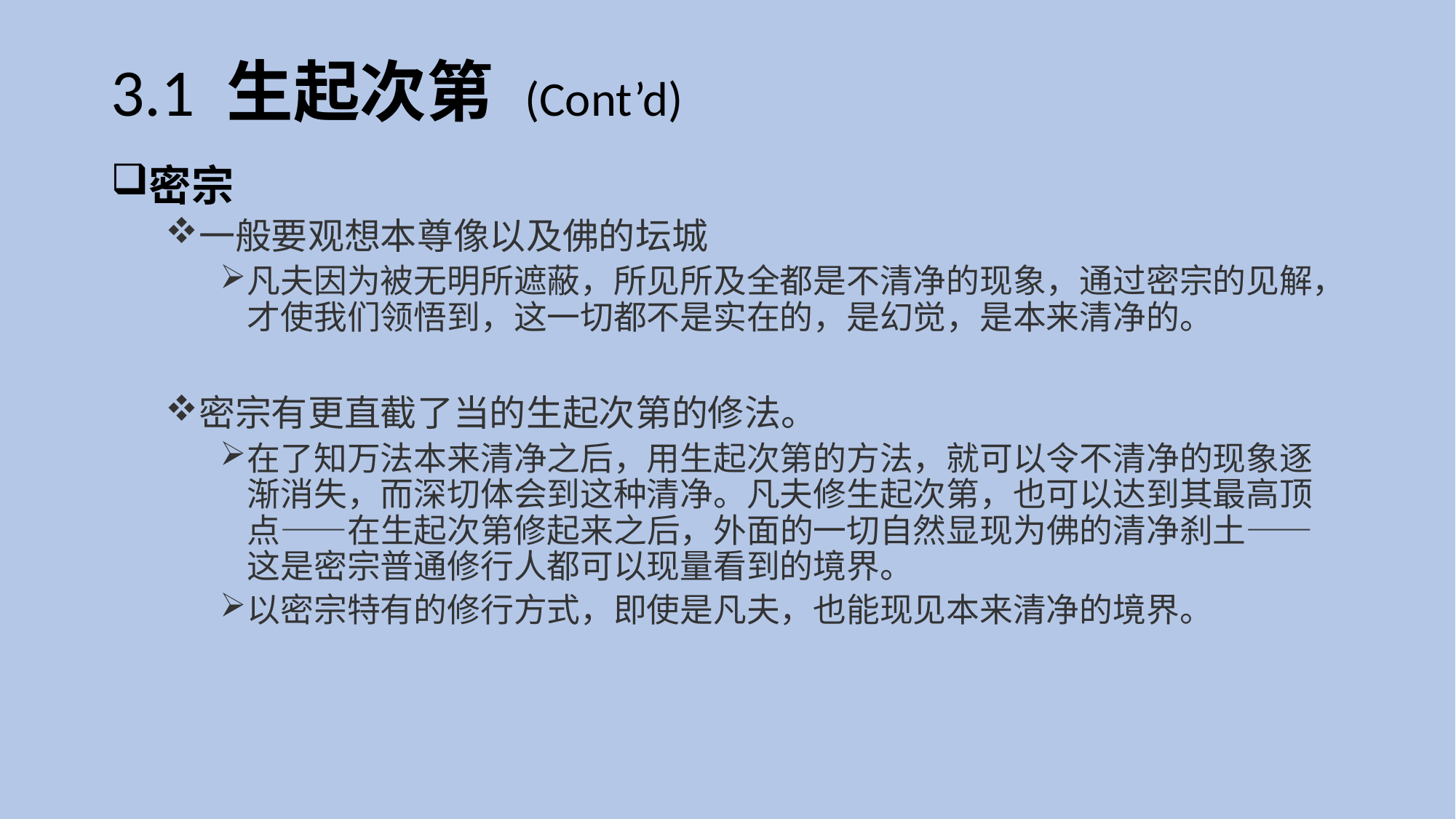

# 3.1 生起次第 (Cont’d)
密宗
一般要观想本尊像以及佛的坛城
凡夫因为被无明所遮蔽，所见所及全都是不清净的现象，通过密宗的见解，才使我们领悟到，这一切都不是实在的，是幻觉，是本来清净的。

密宗有更直截了当的生起次第的修法。
在了知万法本来清净之后，用生起次第的方法，就可以令不清净的现象逐渐消失，而深切体会到这种清净。凡夫修生起次第，也可以达到其最高顶点——在生起次第修起来之后，外面的一切自然显现为佛的清净刹土——这是密宗普通修行人都可以现量看到的境界。
以密宗特有的修行方式，即使是凡夫，也能现见本来清净的境界。